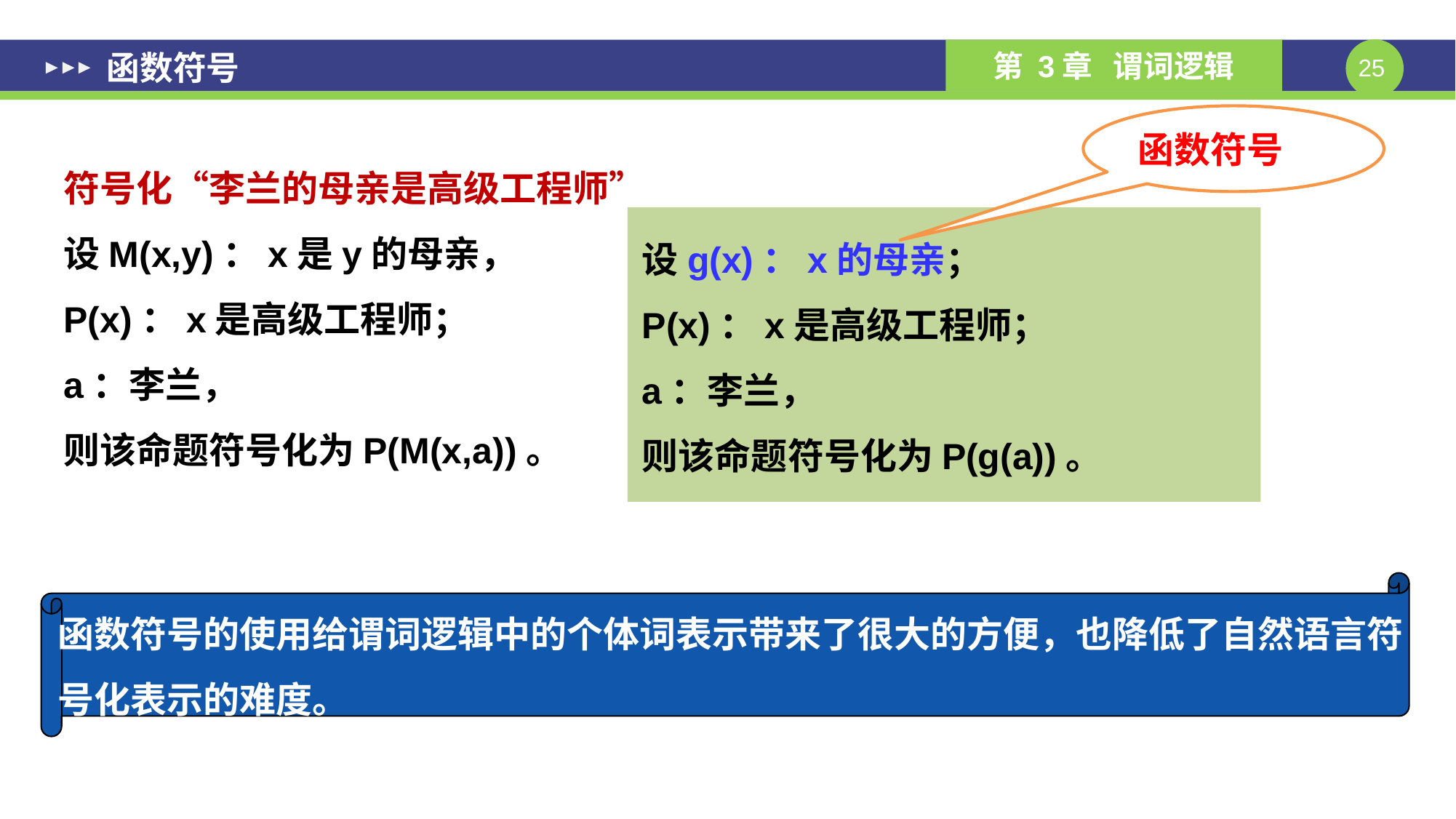

函数符号
函数符号
符号化“李兰的母亲是高级工程师”
设M(x,y)：x是y的母亲，
P(x)：x是高级工程师；
a：李兰，
则该命题符号化为P(M(x,a))。
设g(x)：x的母亲；
P(x)：x是高级工程师；
a：李兰，
则该命题符号化为P(g(a))。
函数符号的使用给谓词逻辑中的个体词表示带来了很大的方便，也降低了自然语言符
号化表示的难度。